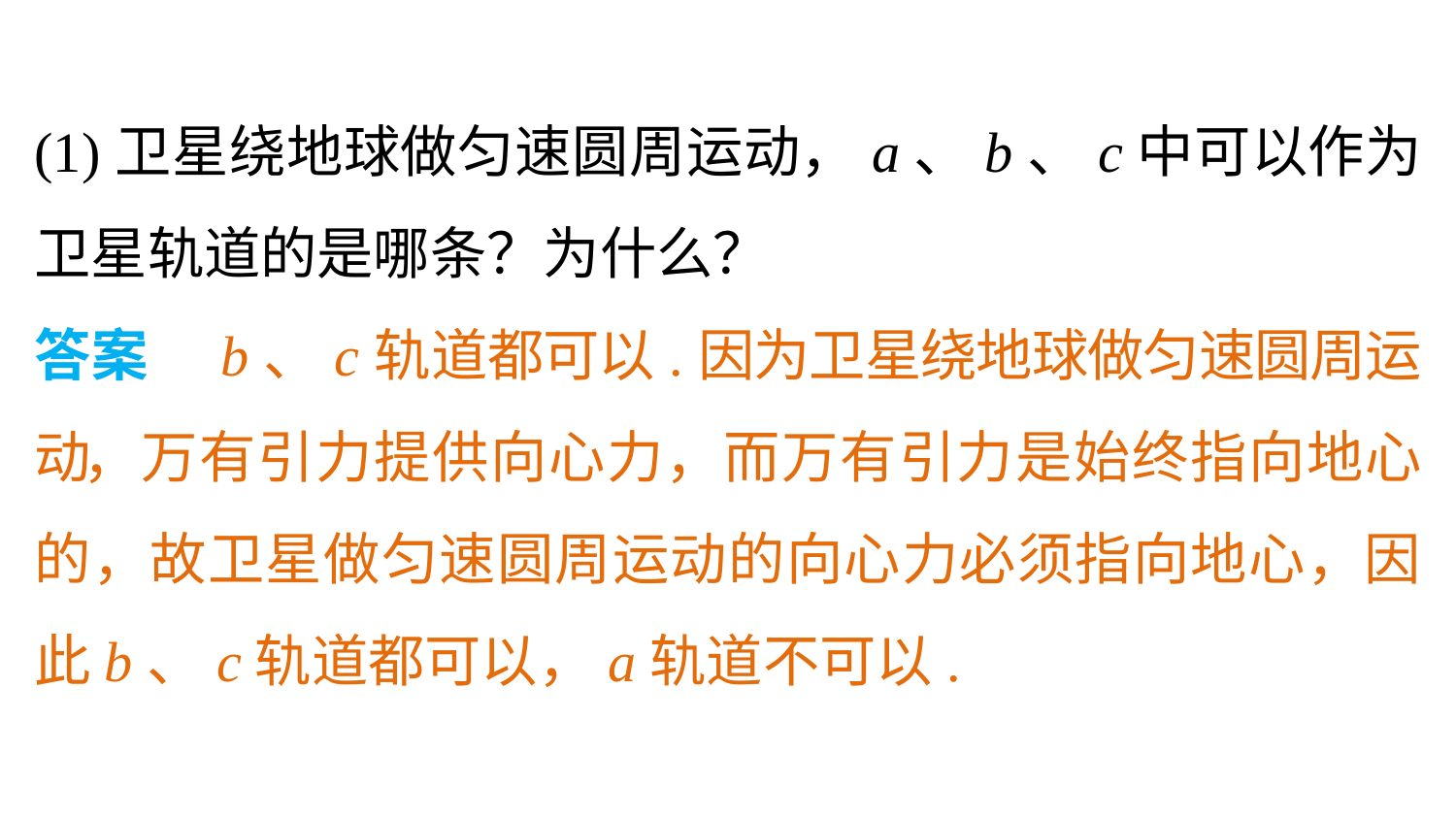

(1)卫星绕地球做匀速圆周运动，a、b、c中可以作为卫星轨道的是哪条？为什么？
答案　b、c轨道都可以.因为卫星绕地球做匀速圆周运动，万有引力提供向心力，而万有引力是始终指向地心的，故卫星做匀速圆周运动的向心力必须指向地心，因此b、c轨道都可以，a轨道不可以.